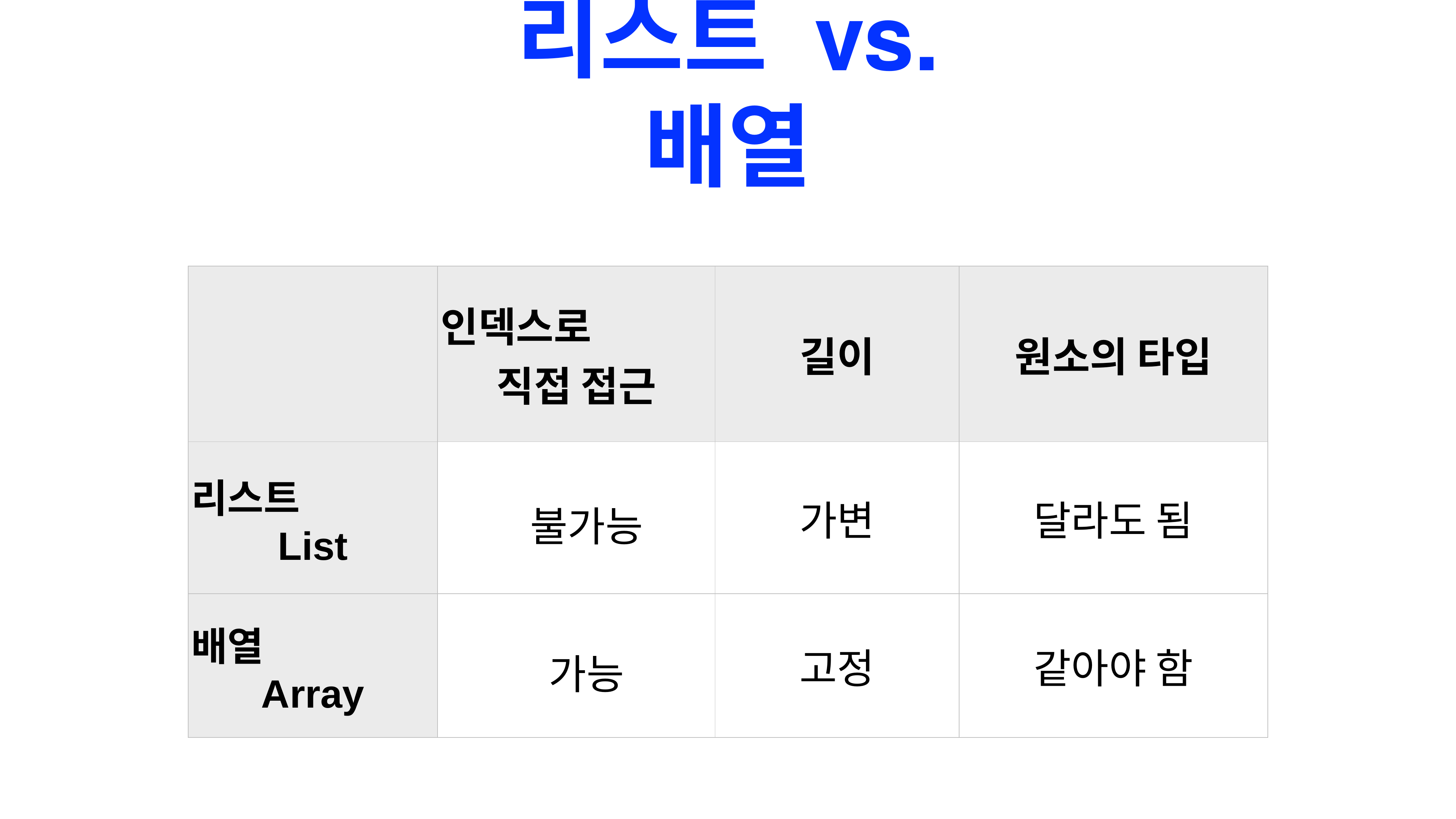

리스트 vs. 배열
|  | 인덱스로 직접 접근 | 길이 | 원소의 타입 |
| --- | --- | --- | --- |
| 리스트 List | 불가능 | 가변 | 달라도 됨 |
| 배열 Array | 가능 | 고정 | 같아야 함 |